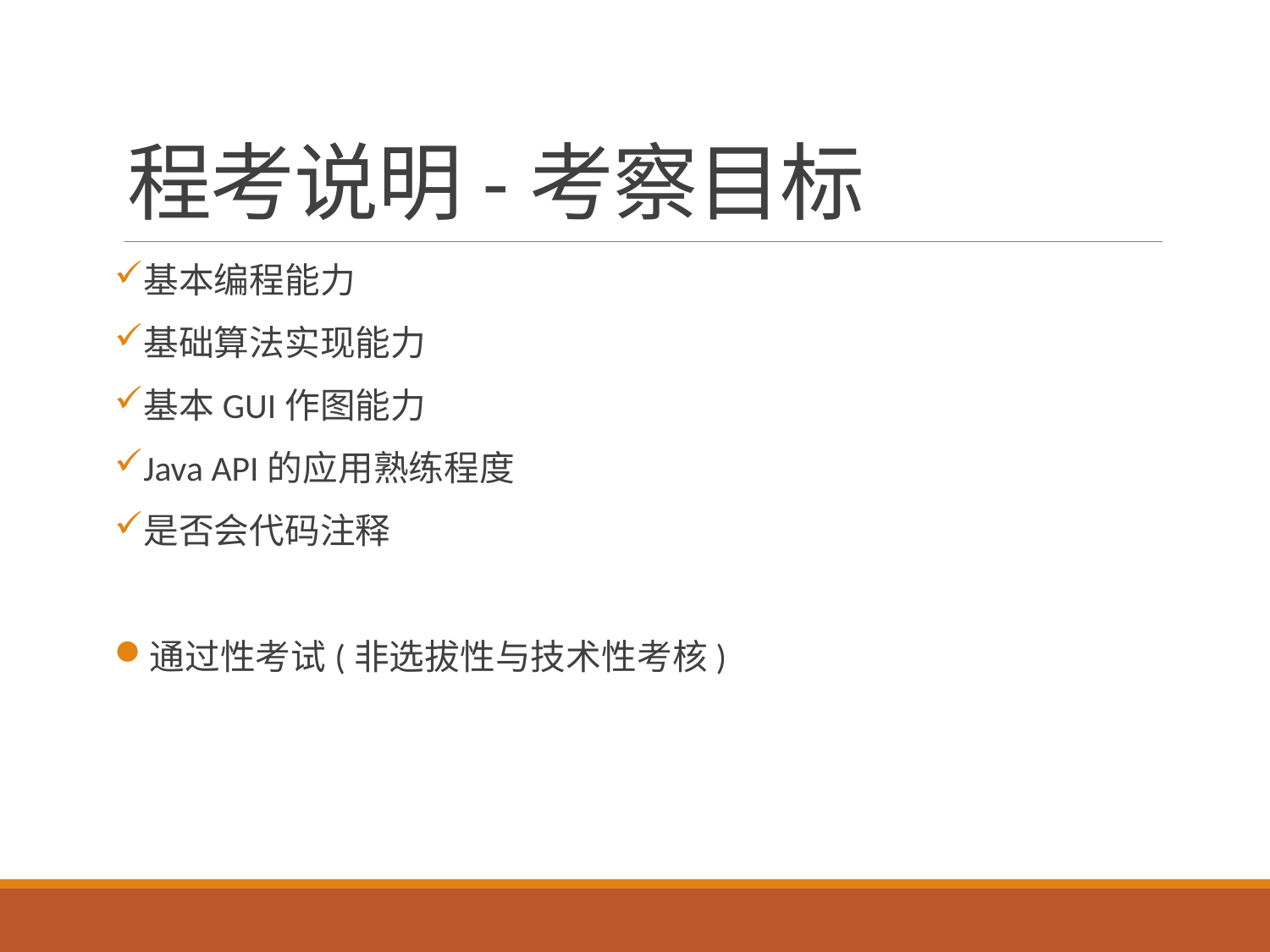

# 程考说明-考察目标
基本编程能力
基础算法实现能力
基本GUI作图能力
Java API的应用熟练程度
是否会代码注释

通过性考试(非选拔性与技术性考核)